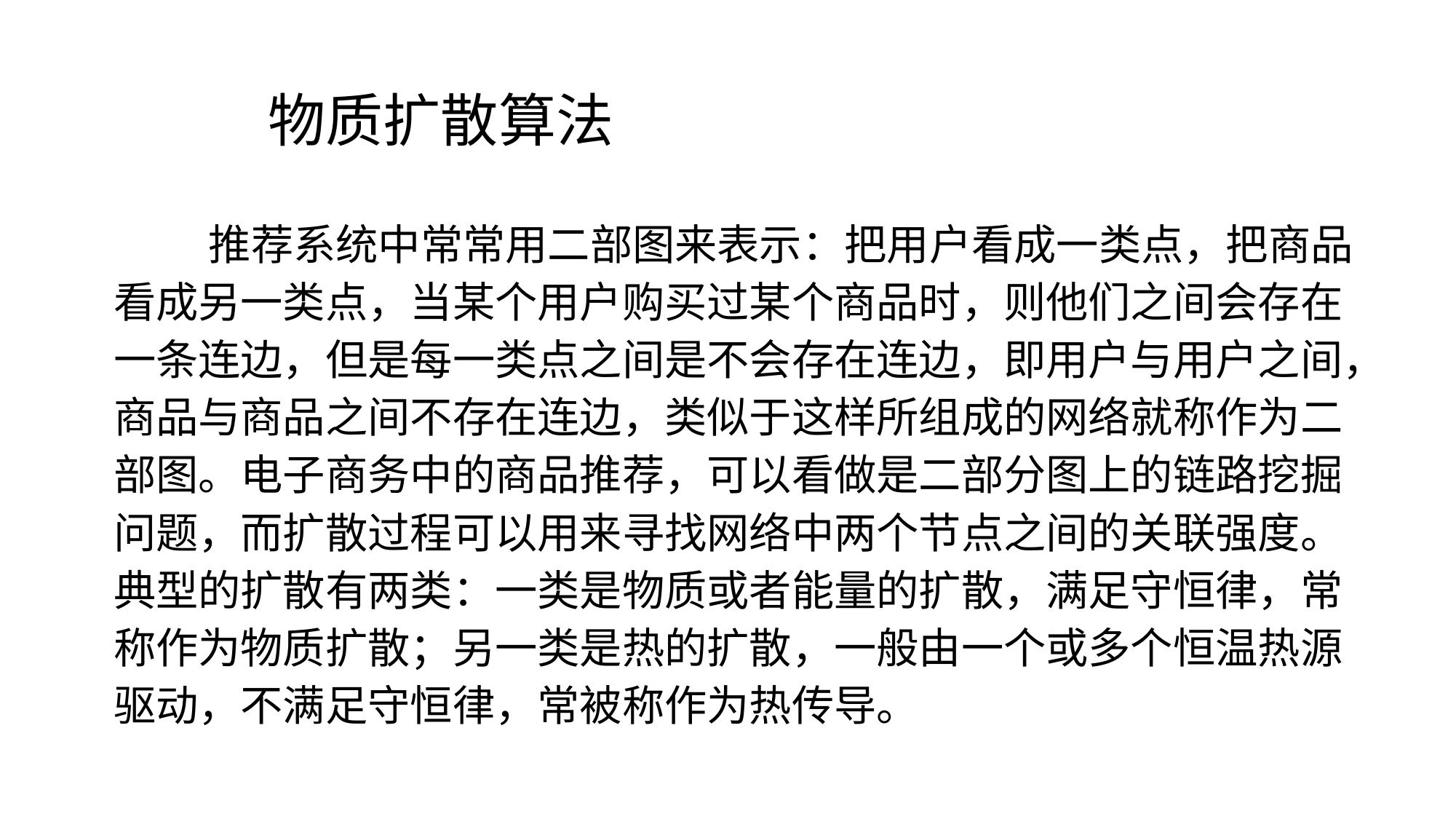

# 物质扩散算法
         推荐系统中常常用二部图来表示：把用户看成一类点，把商品看成另一类点，当某个用户购买过某个商品时，则他们之间会存在一条连边，但是每一类点之间是不会存在连边，即用户与用户之间，商品与商品之间不存在连边，类似于这样所组成的网络就称作为二部图。电子商务中的商品推荐，可以看做是二部分图上的链路挖掘问题，而扩散过程可以用来寻找网络中两个节点之间的关联强度。典型的扩散有两类：一类是物质或者能量的扩散，满足守恒律，常称作为物质扩散；另一类是热的扩散，一般由一个或多个恒温热源驱动，不满足守恒律，常被称作为热传导。